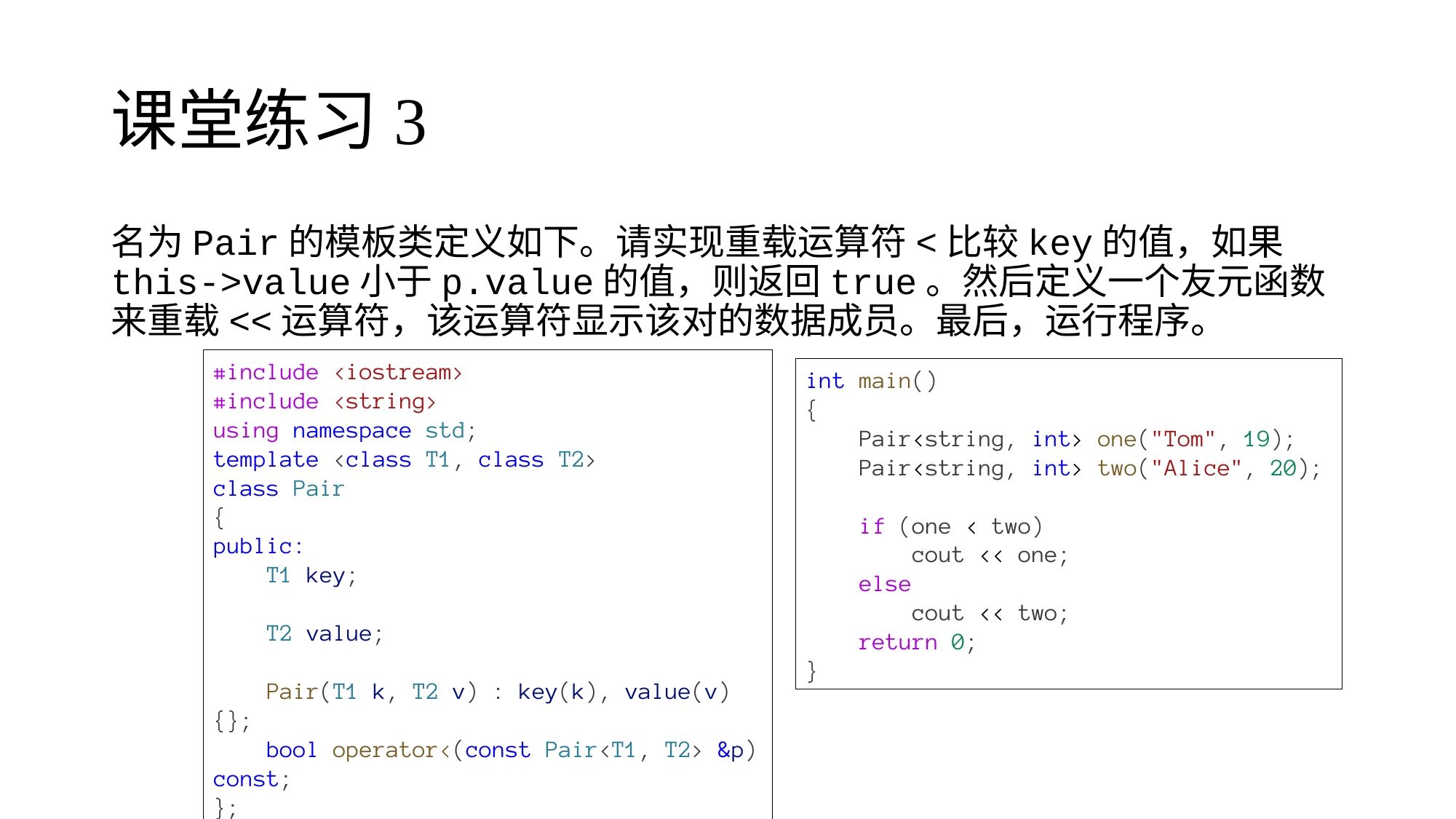

# 课堂练习3
名为Pair的模板类定义如下。请实现重载运算符<比较key的值，如果this->value小于p.value的值，则返回true。然后定义一个友元函数来重载<<运算符，该运算符显示该对的数据成员。最后，运行程序。
#include <iostream>
#include <string>
using namespace std;
template <class T1, class T2>
class Pair
{
public:
    T1 key;
    T2 value;
    Pair(T1 k, T2 v) : key(k), value(v){};
    bool operator<(const Pair<T1, T2> &p) const;
};
int main()
{
    Pair<string, int> one("Tom", 19);
    Pair<string, int> two("Alice", 20);
    if (one < two)
        cout << one;
    else
        cout << two;
    return 0;
}
6